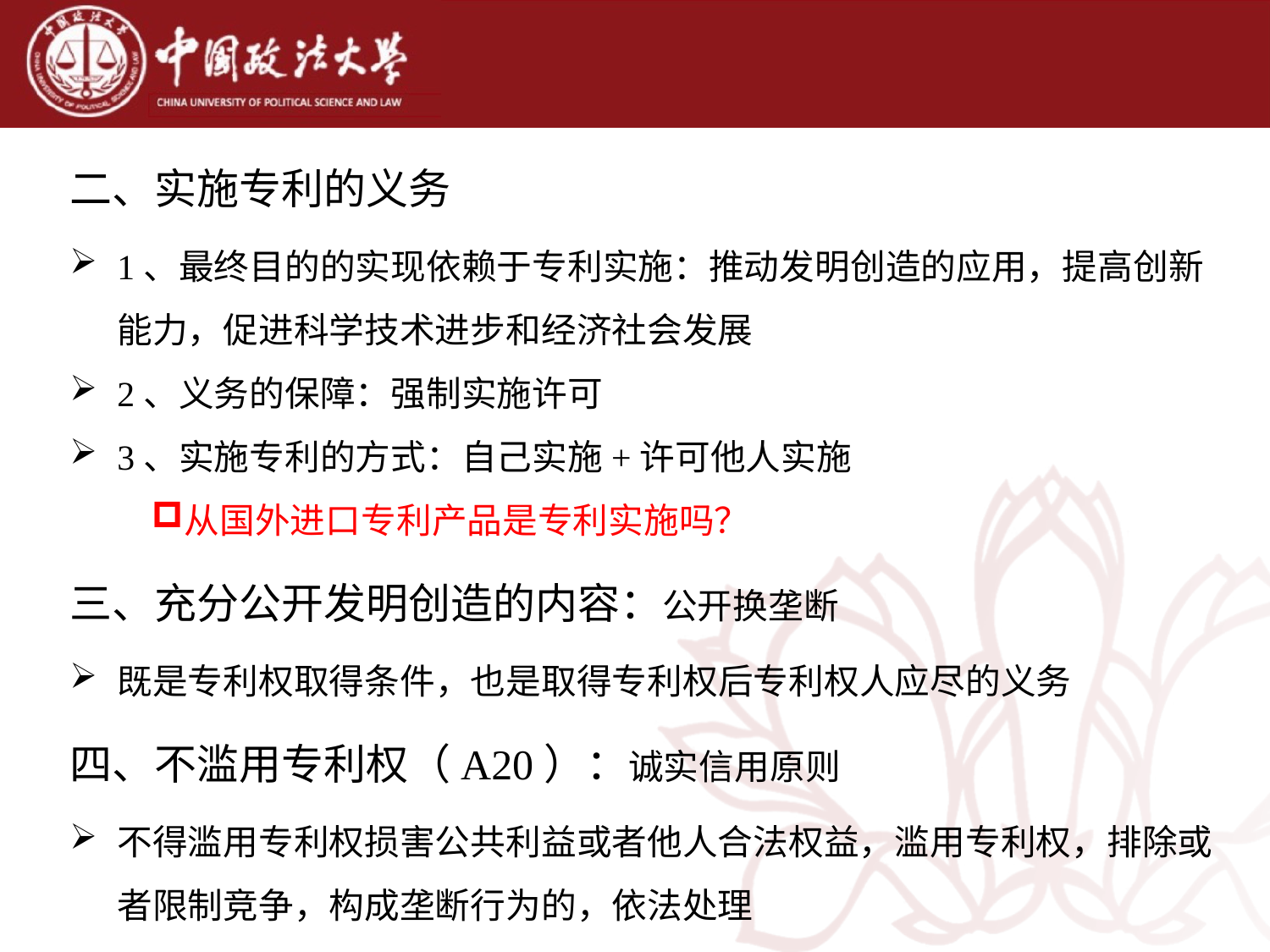

二、实施专利的义务
1、最终目的的实现依赖于专利实施：推动发明创造的应用，提高创新能力，促进科学技术进步和经济社会发展
2、义务的保障：强制实施许可
3、实施专利的方式：自己实施+许可他人实施
从国外进口专利产品是专利实施吗？
三、充分公开发明创造的内容：公开换垄断
既是专利权取得条件，也是取得专利权后专利权人应尽的义务
四、不滥用专利权（A20）：诚实信用原则
不得滥用专利权损害公共利益或者他人合法权益，滥用专利权，排除或者限制竞争，构成垄断行为的，依法处理